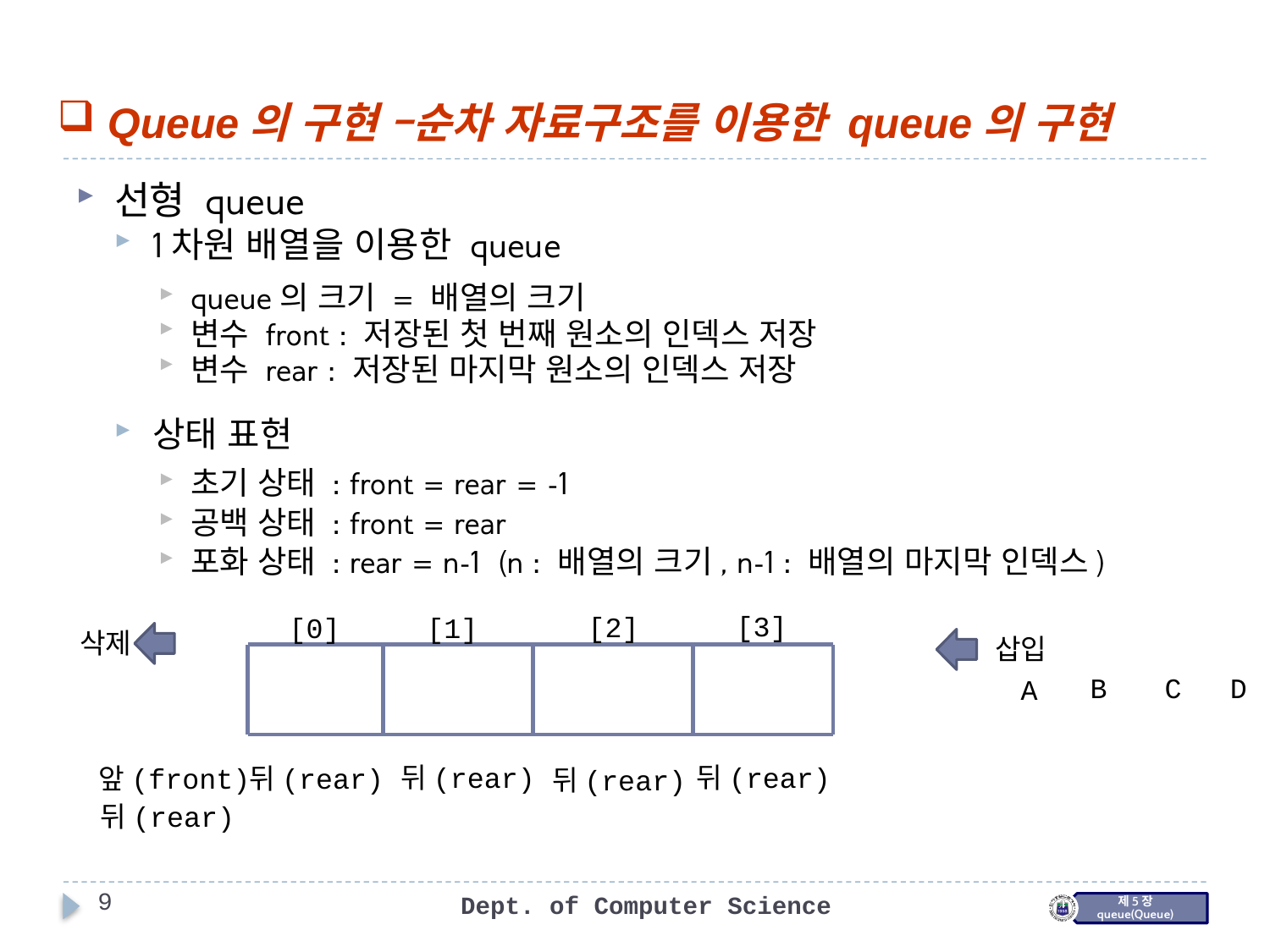

Queue의 구현 –순차 자료구조를 이용한 queue의 구현
선형 queue
1차원 배열을 이용한 queue
queue의 크기 = 배열의 크기
변수 front : 저장된 첫 번째 원소의 인덱스 저장
변수 rear : 저장된 마지막 원소의 인덱스 저장
상태 표현
초기 상태 : front = rear = -1
공백 상태 : front = rear
포화 상태 : rear = n-1  (n : 배열의 크기, n-1 : 배열의 마지막 인덱스)

[3]
[2]
[0]
[1]
삭제

삽입

B
C
D
A
뒤(rear)
뒤(rear)
앞(front)
뒤(rear)
뒤(rear)
뒤(rear)
9
Dept. of Computer Science